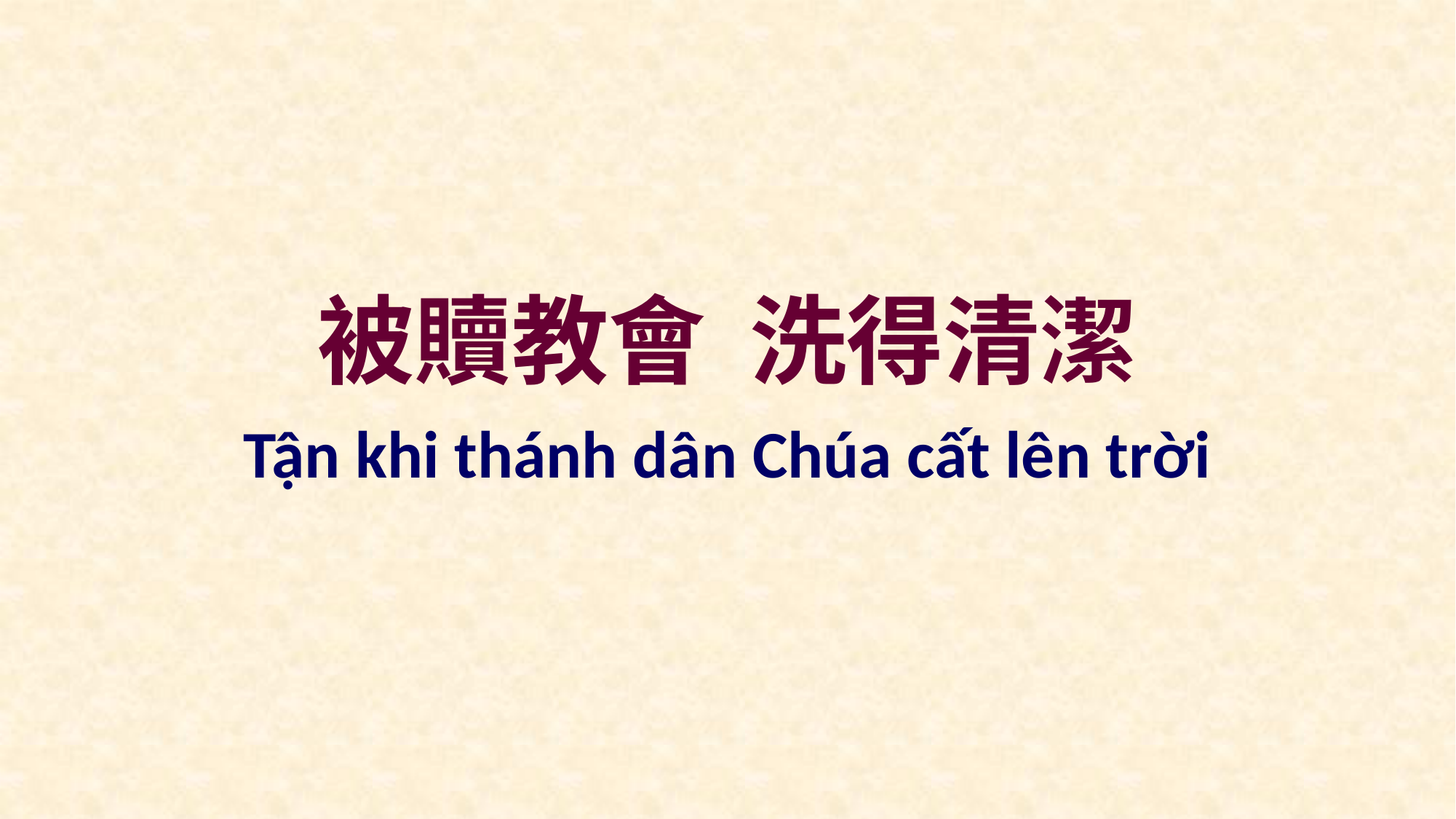

被贖教會  洗得清潔
Tận khi thánh dân Chúa cất lên trời